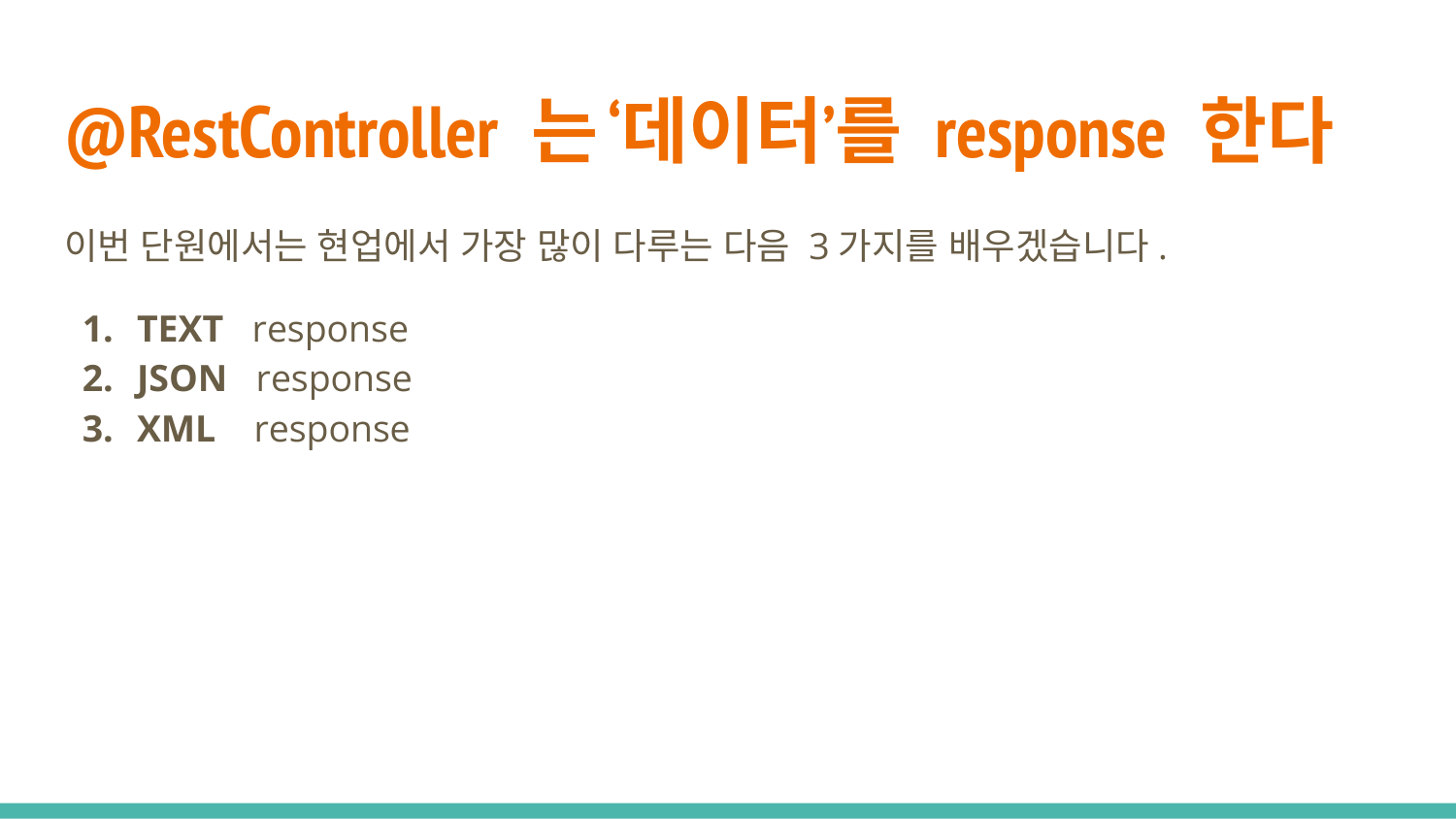

# @RestController 는 ‘데이터’를 response 한다
이번 단원에서는 현업에서 가장 많이 다루는 다음 3가지를 배우겠습니다.
TEXT   response
JSON   response
XML    response